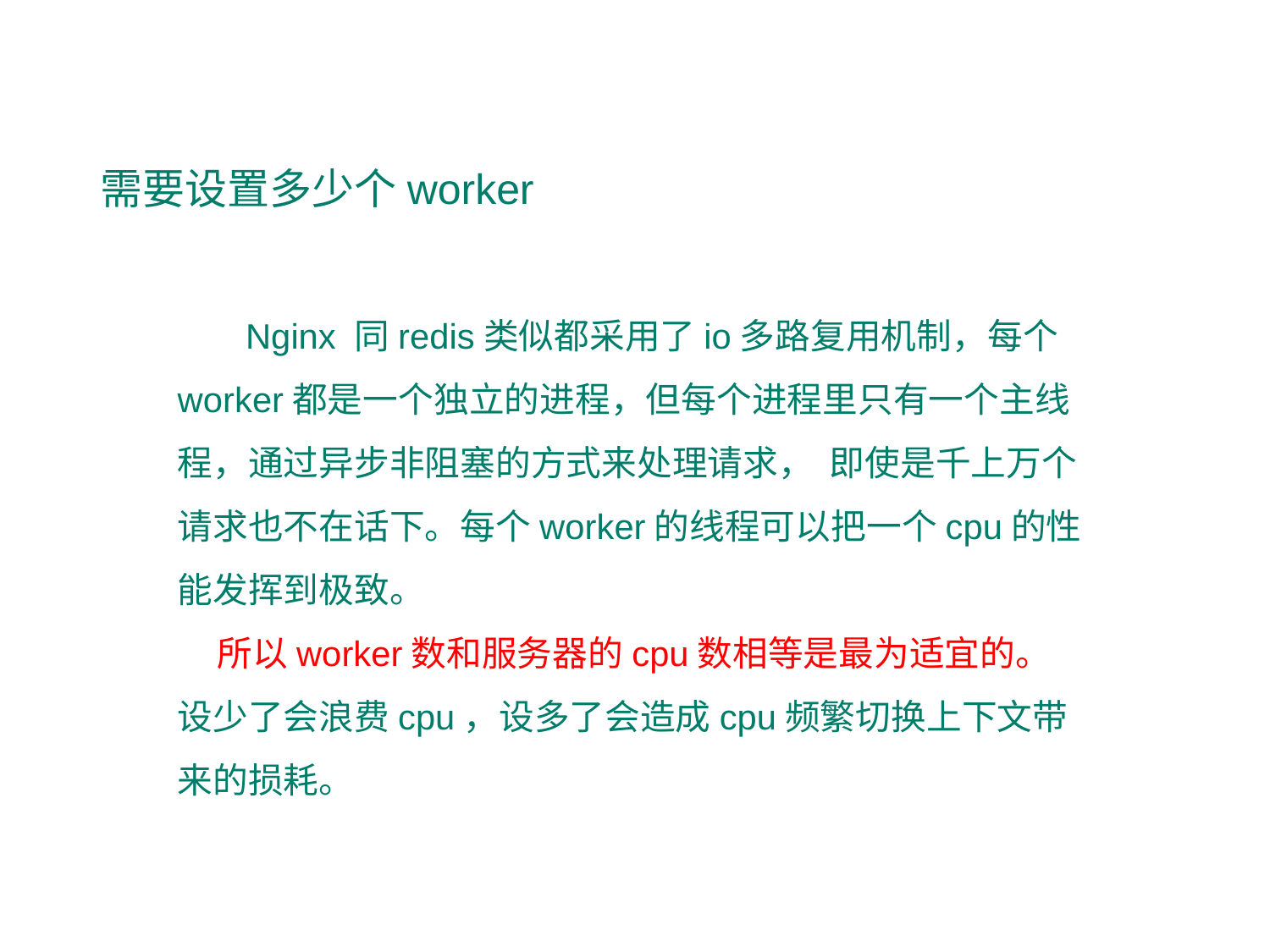

需要设置多少个worker
       Nginx 同redis类似都采用了io多路复用机制，每个worker都是一个独立的进程，但每个进程里只有一个主线程，通过异步非阻塞的方式来处理请求，  即使是千上万个请求也不在话下。每个worker的线程可以把一个cpu的性能发挥到极致。
    所以worker数和服务器的cpu数相等是最为适宜的。设少了会浪费cpu，设多了会造成cpu频繁切换上下文带来的损耗。